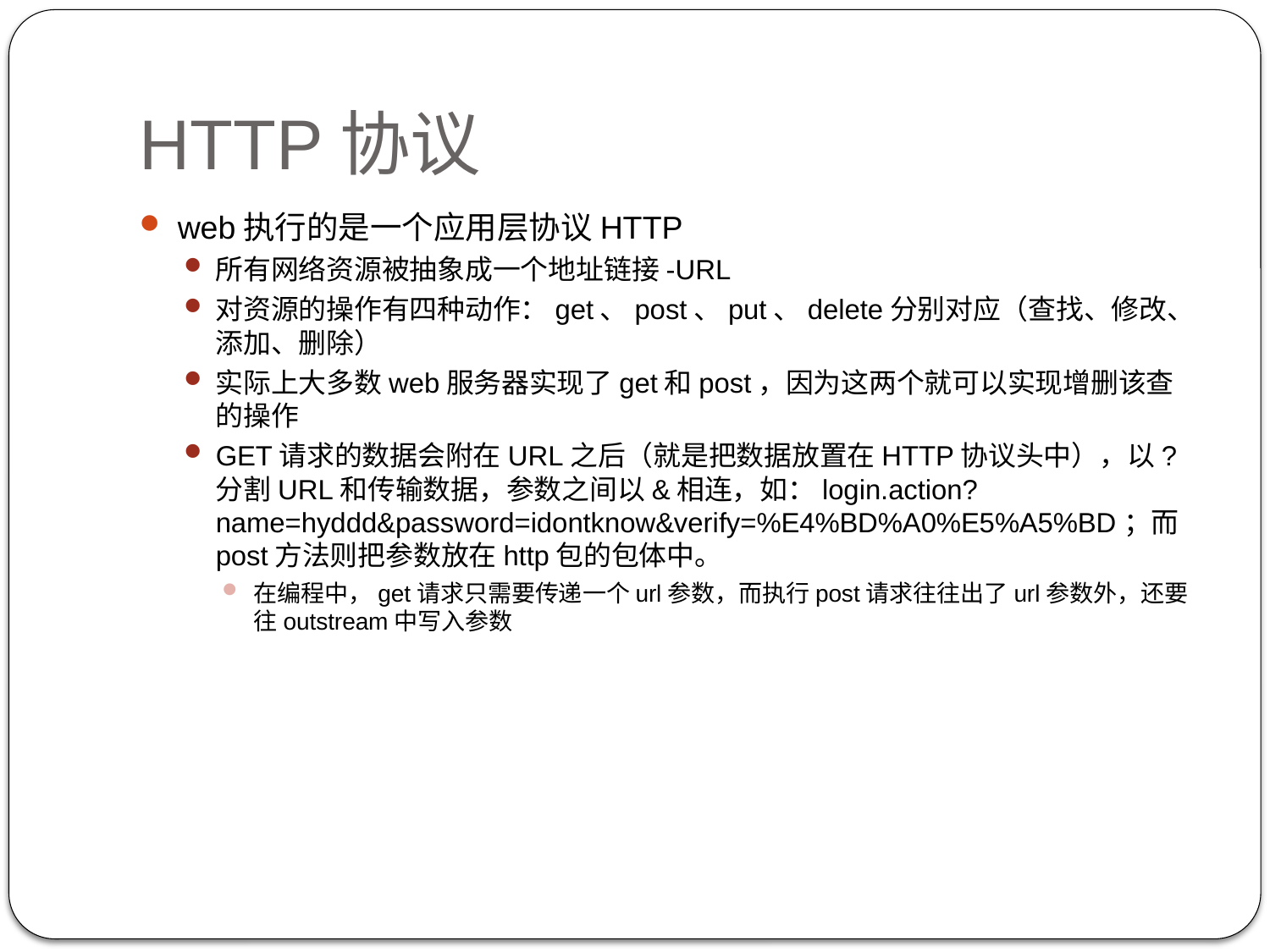

# HTTP协议
web执行的是一个应用层协议HTTP
所有网络资源被抽象成一个地址链接-URL
对资源的操作有四种动作：get、post、put、delete分别对应（查找、修改、添加、删除）
实际上大多数web服务器实现了get和post，因为这两个就可以实现增删该查的操作
GET请求的数据会附在URL之后（就是把数据放置在HTTP协议头中），以?分割URL和传输数据，参数之间以&相连，如：login.action?name=hyddd&password=idontknow&verify=%E4%BD%A0%E5%A5%BD；而post方法则把参数放在http包的包体中。
在编程中，get请求只需要传递一个url参数，而执行post请求往往出了url参数外，还要往outstream中写入参数